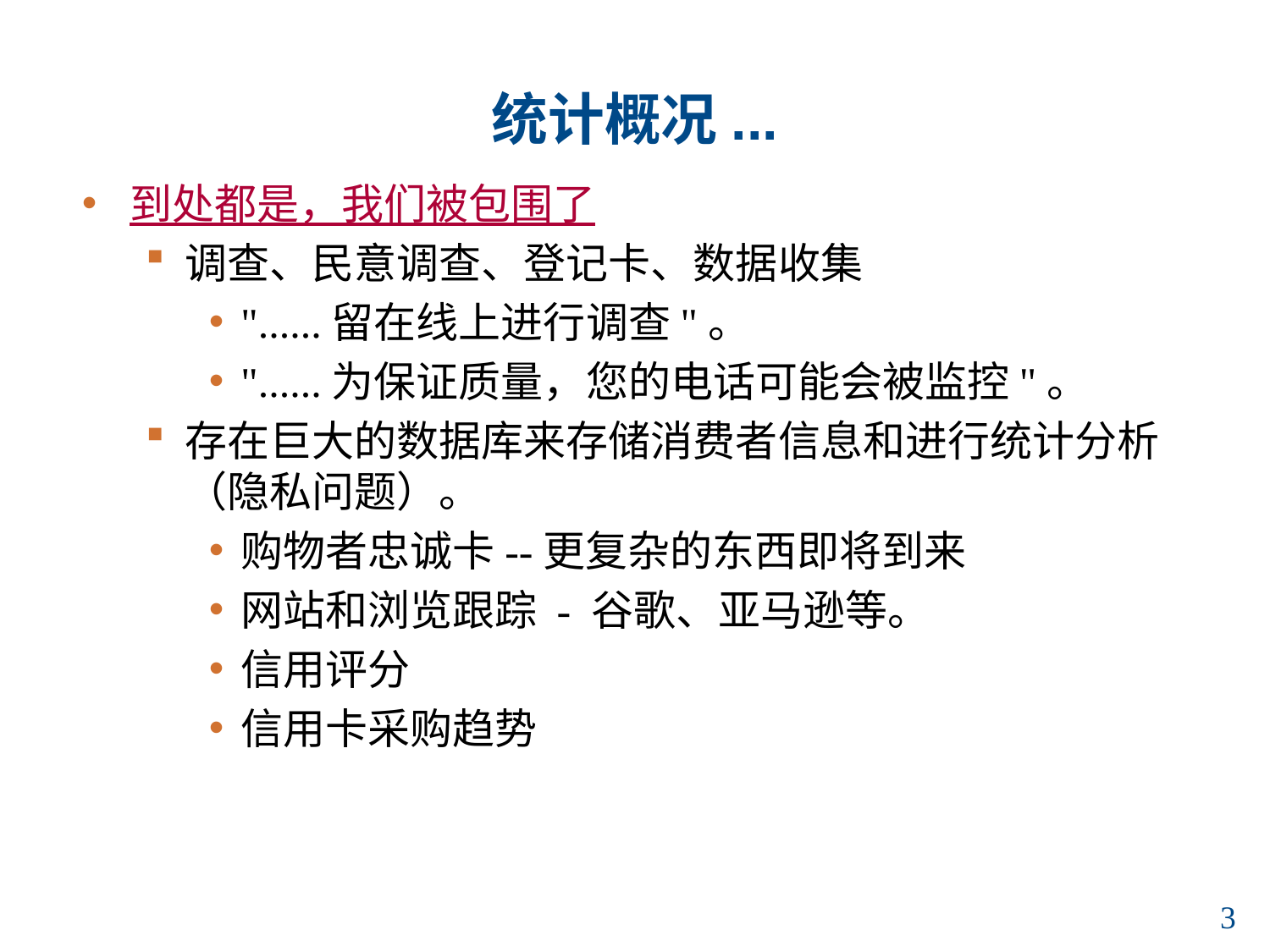

# 统计概况...
到处都是，我们被包围了
调查、民意调查、登记卡、数据收集
"......留在线上进行调查"。
"......为保证质量，您的电话可能会被监控"。
存在巨大的数据库来存储消费者信息和进行统计分析（隐私问题）。
购物者忠诚卡--更复杂的东西即将到来
网站和浏览跟踪 - 谷歌、亚马逊等。
信用评分
信用卡采购趋势
3